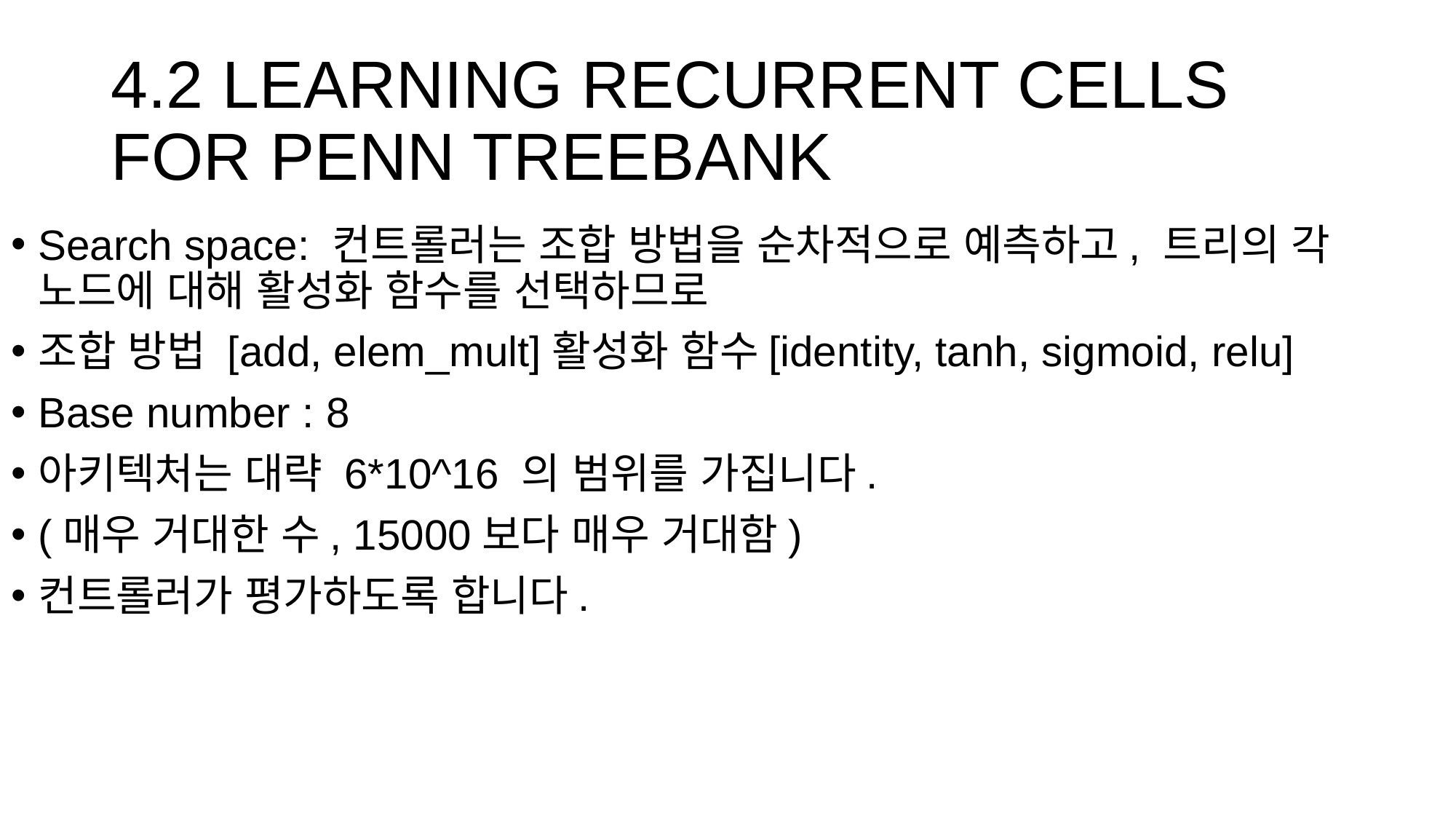

# 4.2 LEARNING RECURRENT CELLS FOR PENN TREEBANK
Search space: 컨트롤러는 조합 방법을 순차적으로 예측하고, 트리의 각 노드에 대해 활성화 함수를 선택하므로
조합 방법 [add, elem_mult]활성화 함수[identity, tanh, sigmoid, relu]
Base number : 8
아키텍처는 대략 6*10^16 의 범위를 가집니다.
(매우 거대한 수, 15000보다 매우 거대함)
컨트롤러가 평가하도록 합니다.